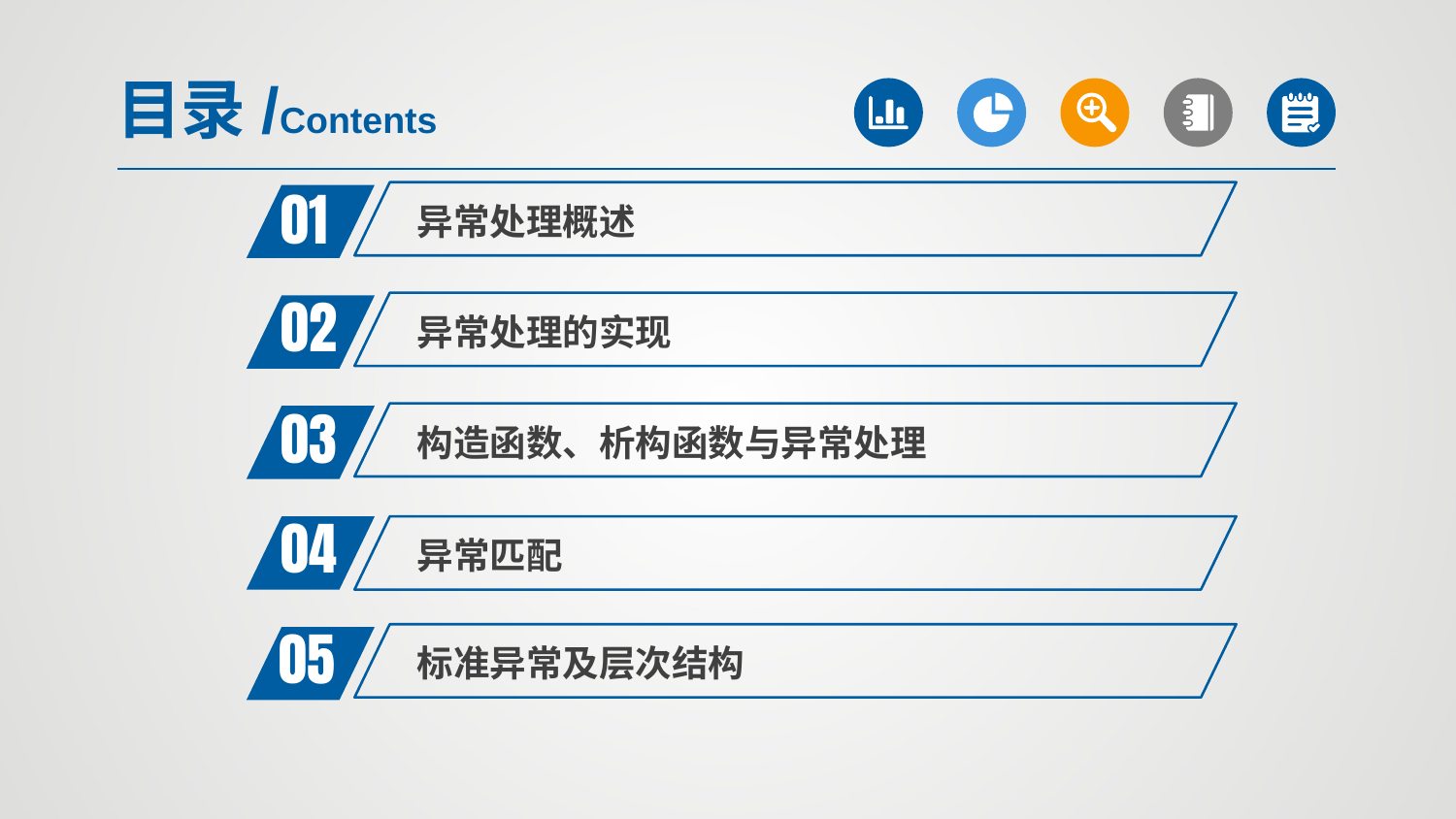

目录/Contents

01

异常处理概述
02

异常处理的实现
03

构造函数、析构函数与异常处理
04

异常匹配
05

标准异常及层次结构